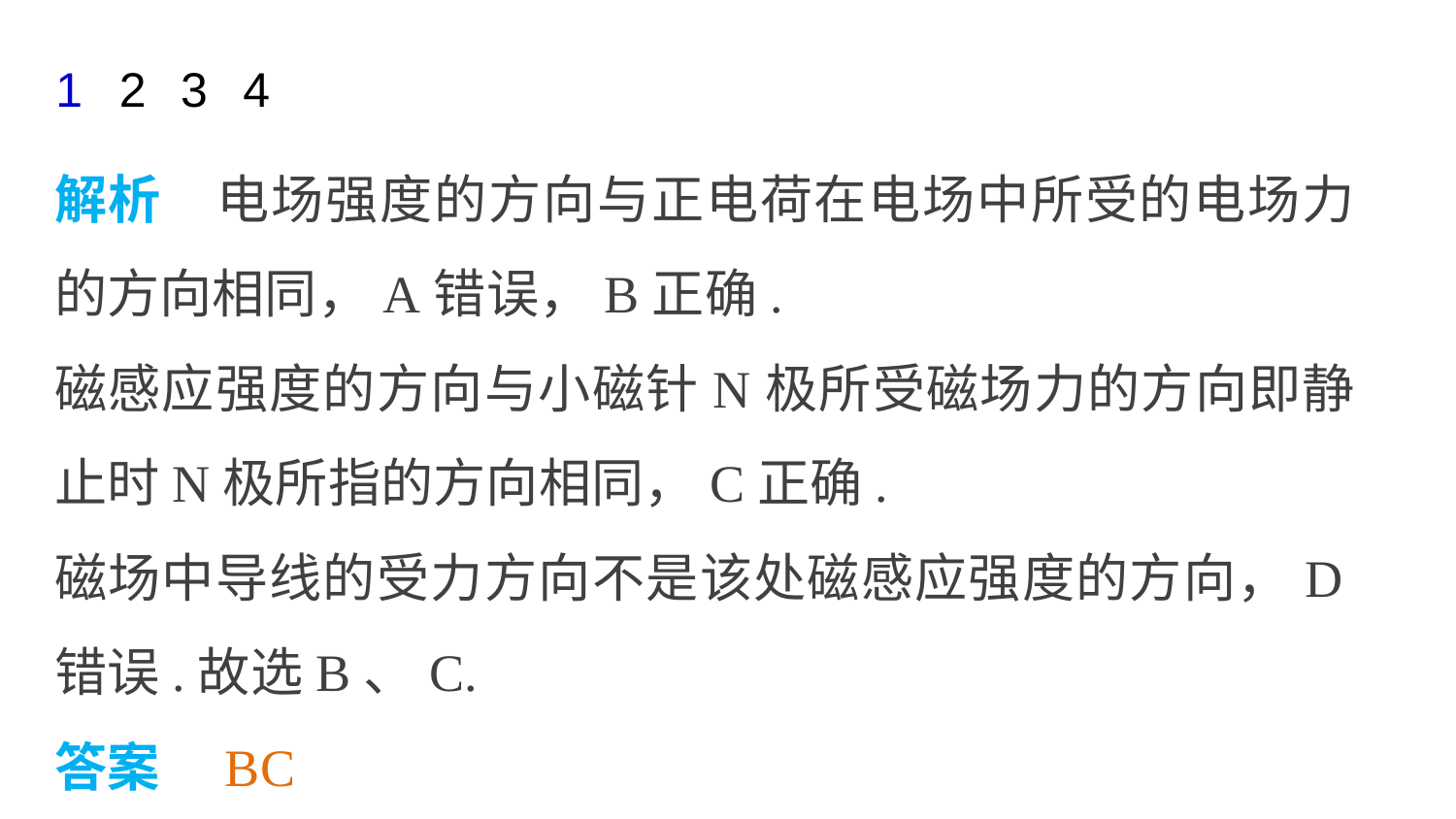

1
2
3
4
解析　电场强度的方向与正电荷在电场中所受的电场力的方向相同，A错误，B正确.
磁感应强度的方向与小磁针N极所受磁场力的方向即静止时N极所指的方向相同，C正确.
磁场中导线的受力方向不是该处磁感应强度的方向，D错误.故选B、C.
答案　BC